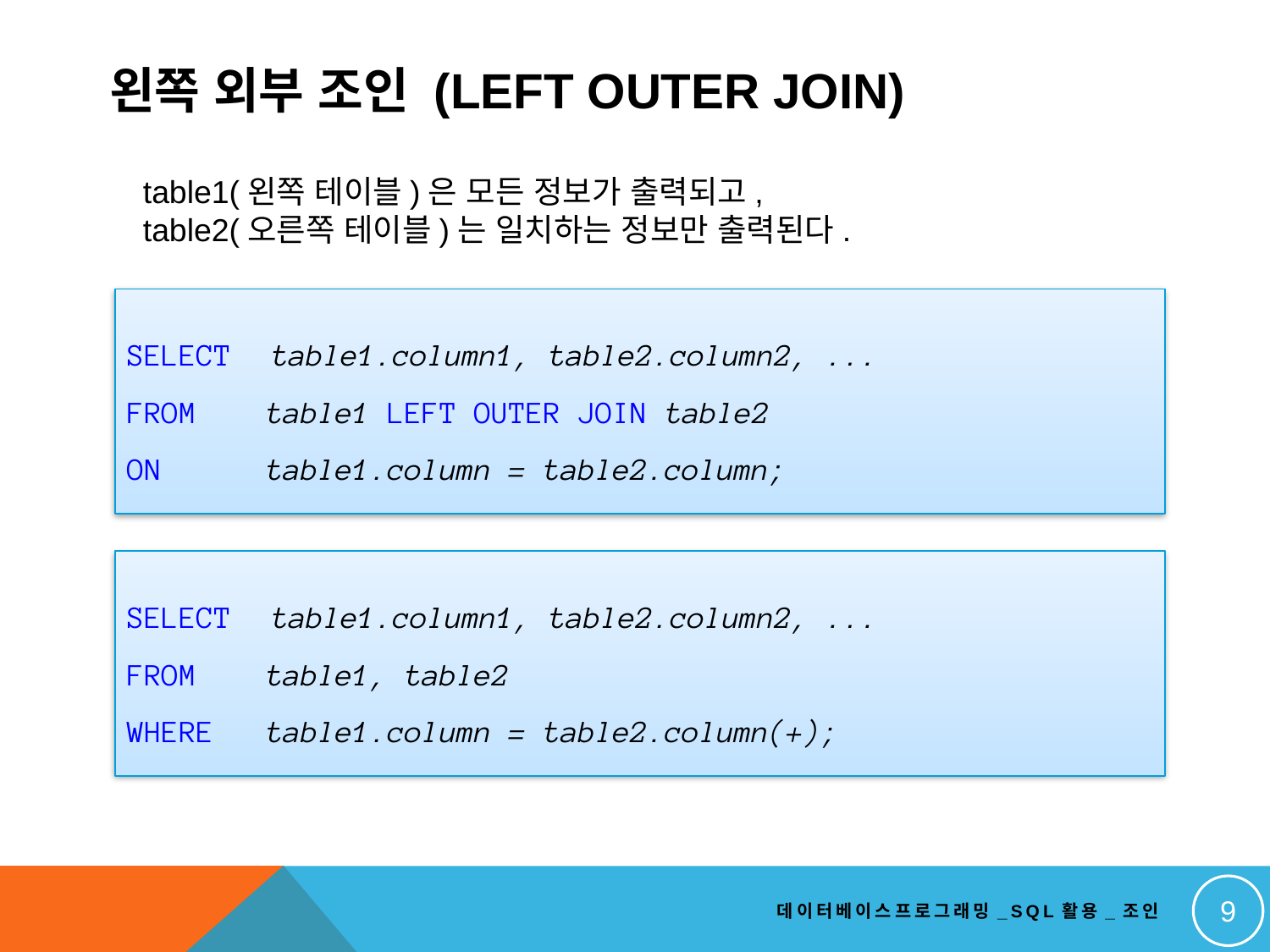

# 왼쪽 외부 조인 (LEFT OUTER JOIN)
table1(왼쪽 테이블)은 모든 정보가 출력되고,
table2(오른쪽 테이블)는 일치하는 정보만 출력된다.
SELECT	 table1.column1, table2.column2, ...
FROM    table1 LEFT OUTER JOIN table2
ON      table1.column = table2.column;
SELECT	 table1.column1, table2.column2, ...
FROM    table1, table2
WHERE   table1.column = table2.column(+);
9
데이터베이스프로그래밍_SQL활용_조인